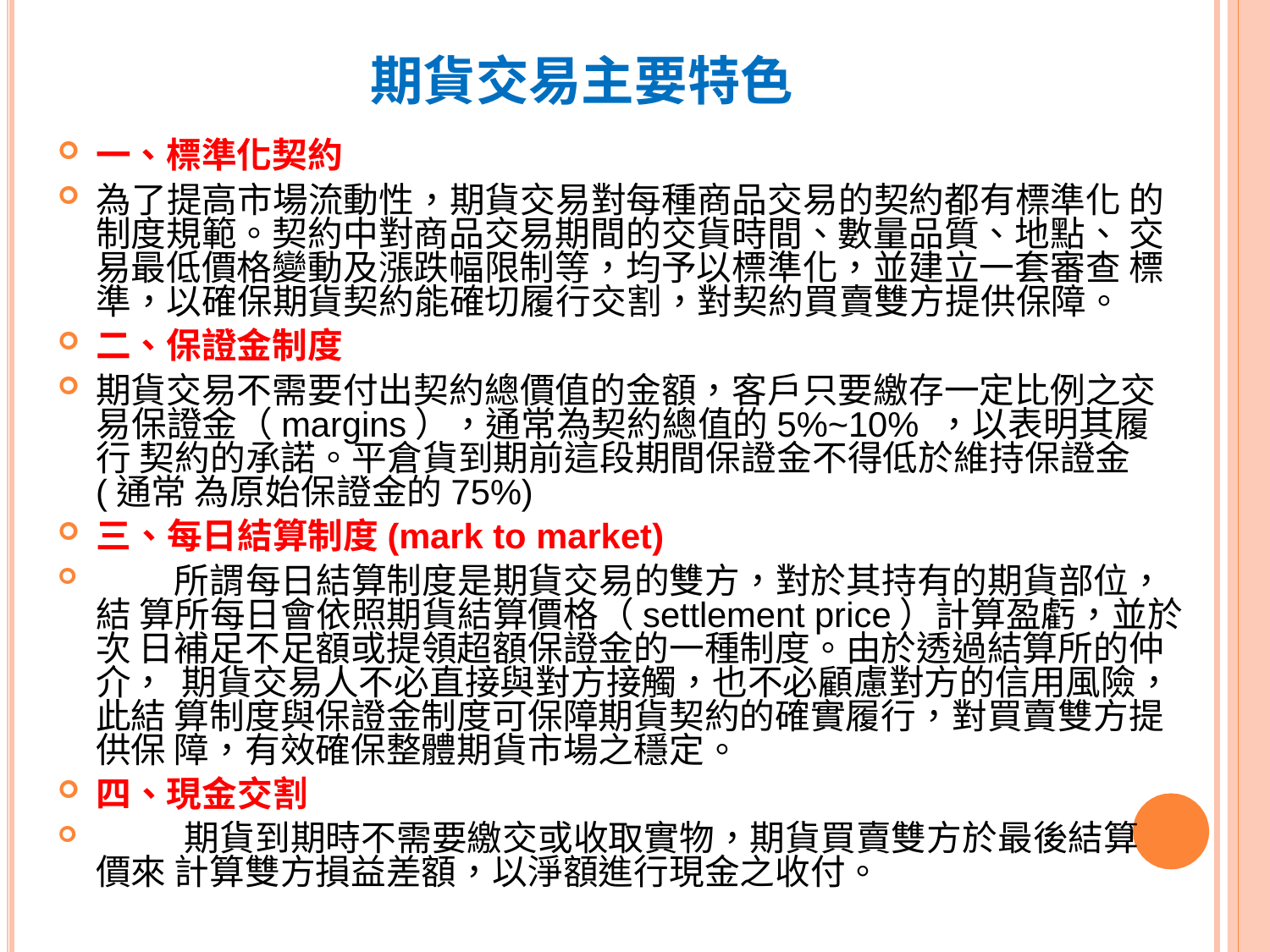

# 期貨交易主要特色
一、標準化契約
為了提高市場流動性，期貨交易對每種商品交易的契約都有標準化 的制度規範。契約中對商品交易期間的交貨時間、數量品質、地點、 交易最低價格變動及漲跌幅限制等，均予以標準化，並建立一套審查 標準，以確保期貨契約能確切履行交割，對契約買賣雙方提供保障。
二、保證金制度
期貨交易不需要付出契約總價值的金額，客戶只要繳存一定比例之交 易保證金（margins），通常為契約總值的5%~10% ，以表明其履行 契約的承諾。平倉貨到期前這段期間保證金不得低於維持保證金(通常 為原始保證金的75%)
三、每日結算制度(mark to market)
	所謂每日結算制度是期貨交易的雙方，對於其持有的期貨部位，結 算所每日會依照期貨結算價格（settlement price）計算盈虧，並於次 日補足不足額或提領超額保證金的一種制度。由於透過結算所的仲介，  期貨交易人不必直接與對方接觸，也不必顧慮對方的信用風險，此結 算制度與保證金制度可保障期貨契約的確實履行，對買賣雙方提供保 障，有效確保整體期貨市場之穩定。
四、現金交割
	期貨到期時不需要繳交或收取實物，期貨買賣雙方於最後結算價來 計算雙方損益差額，以淨額進行現金之收付。